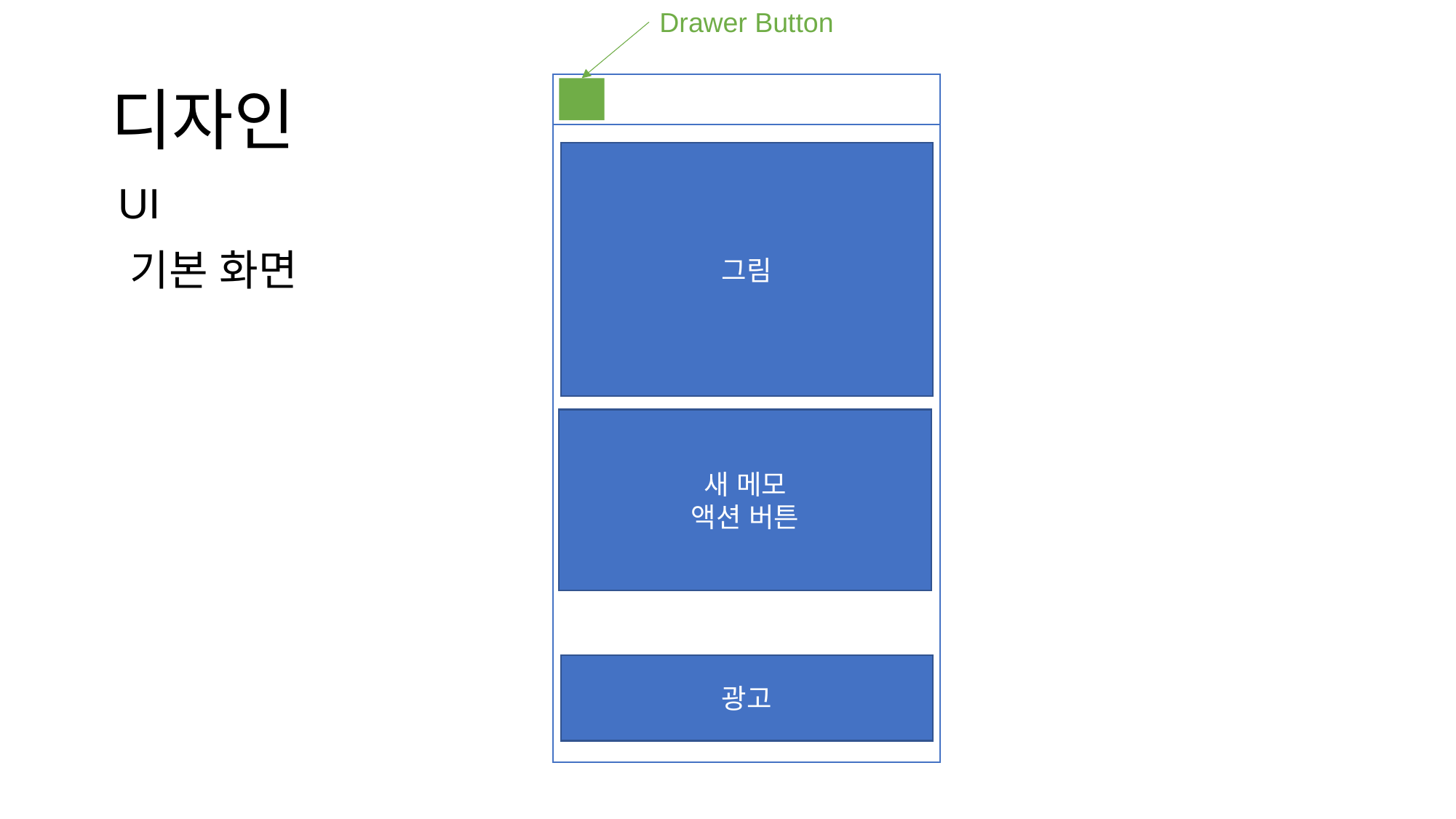

Drawer Button
# 디자인

그림
UI
기본 화면
새 메모
액션 버튼
광고